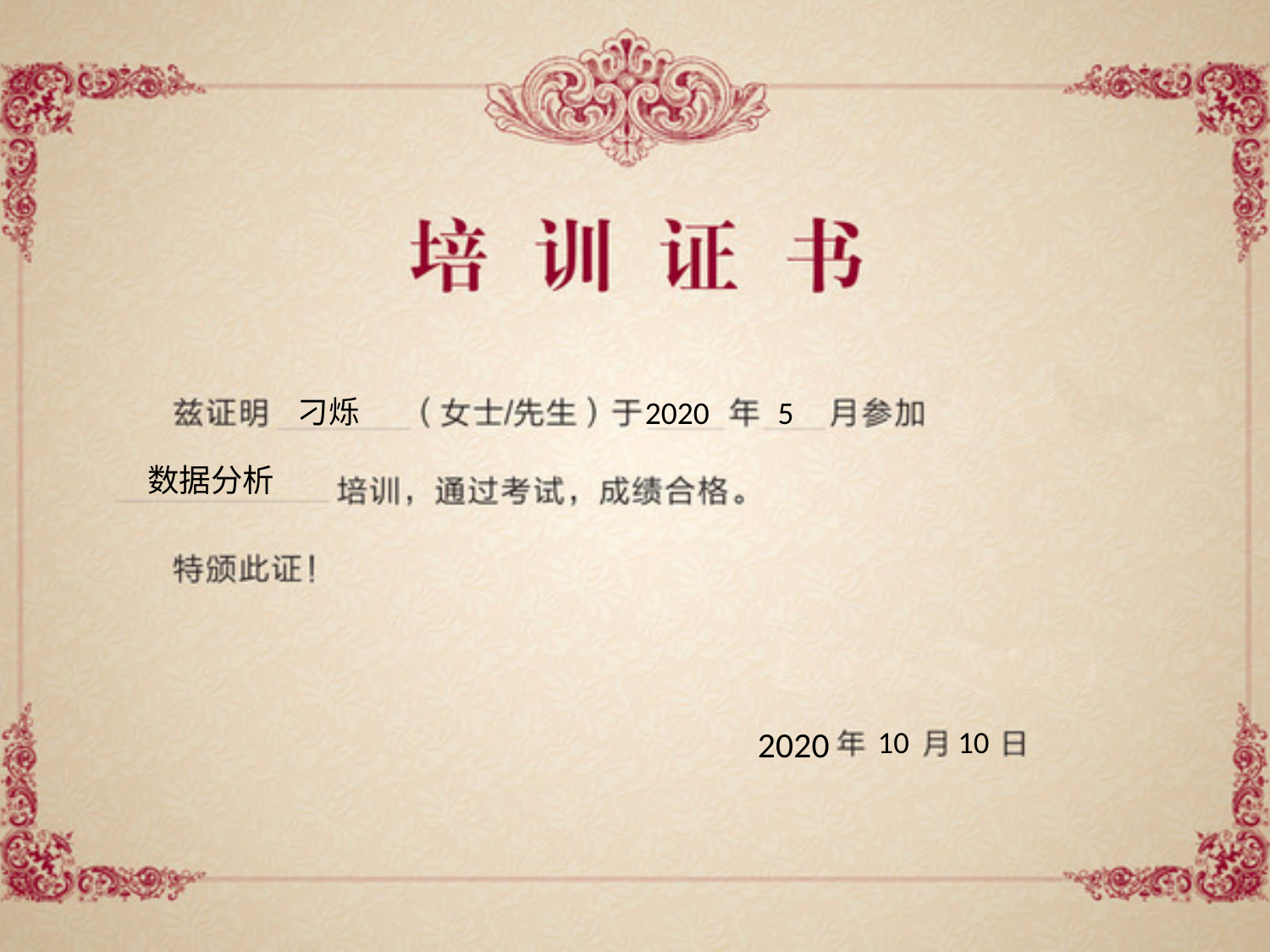

刁烁
2020
5
数据分析
2020
10
10